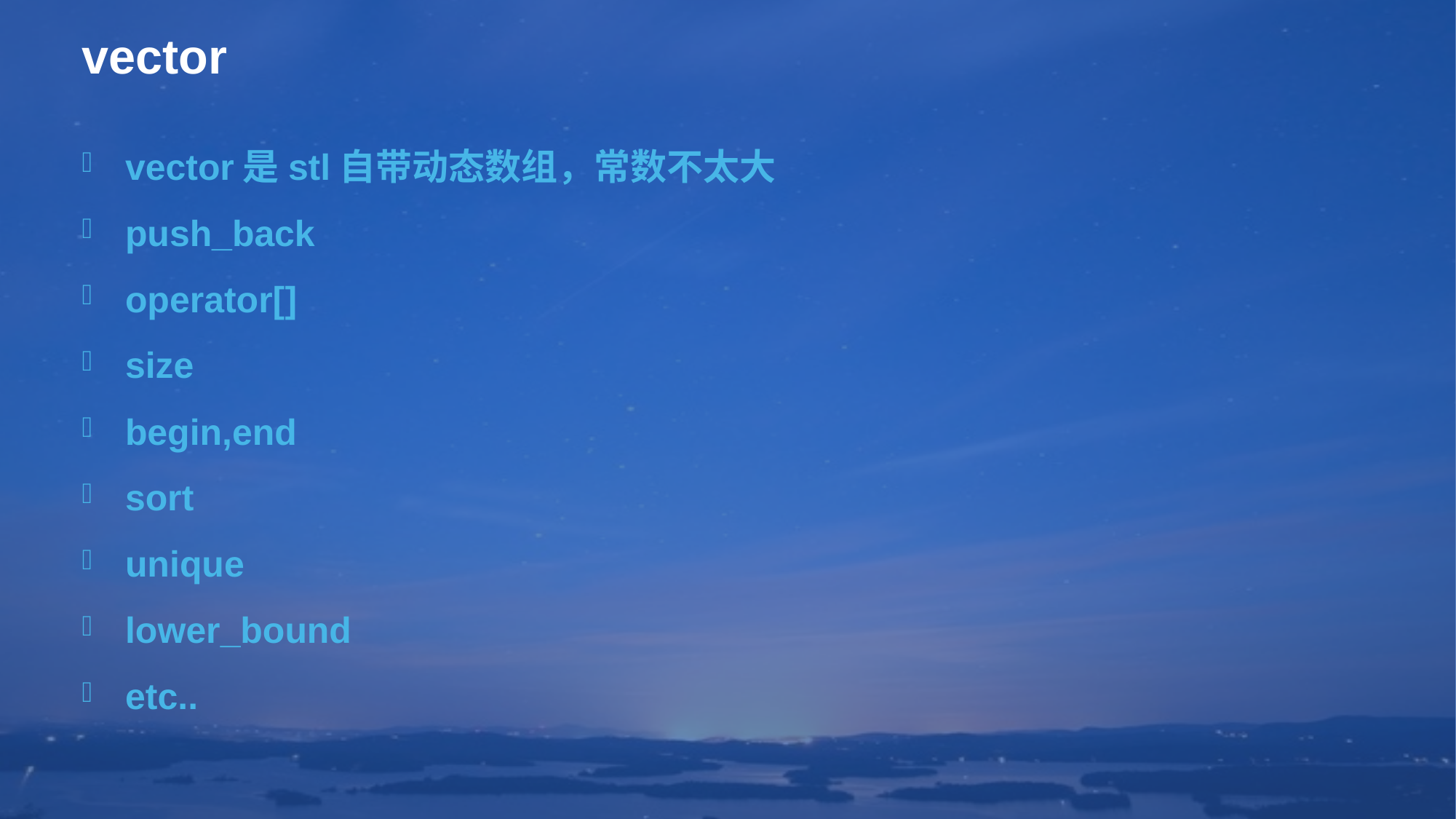

# vector
vector是stl自带动态数组，常数不太大
push_back
operator[]
size
begin,end
sort
unique
lower_bound
etc..